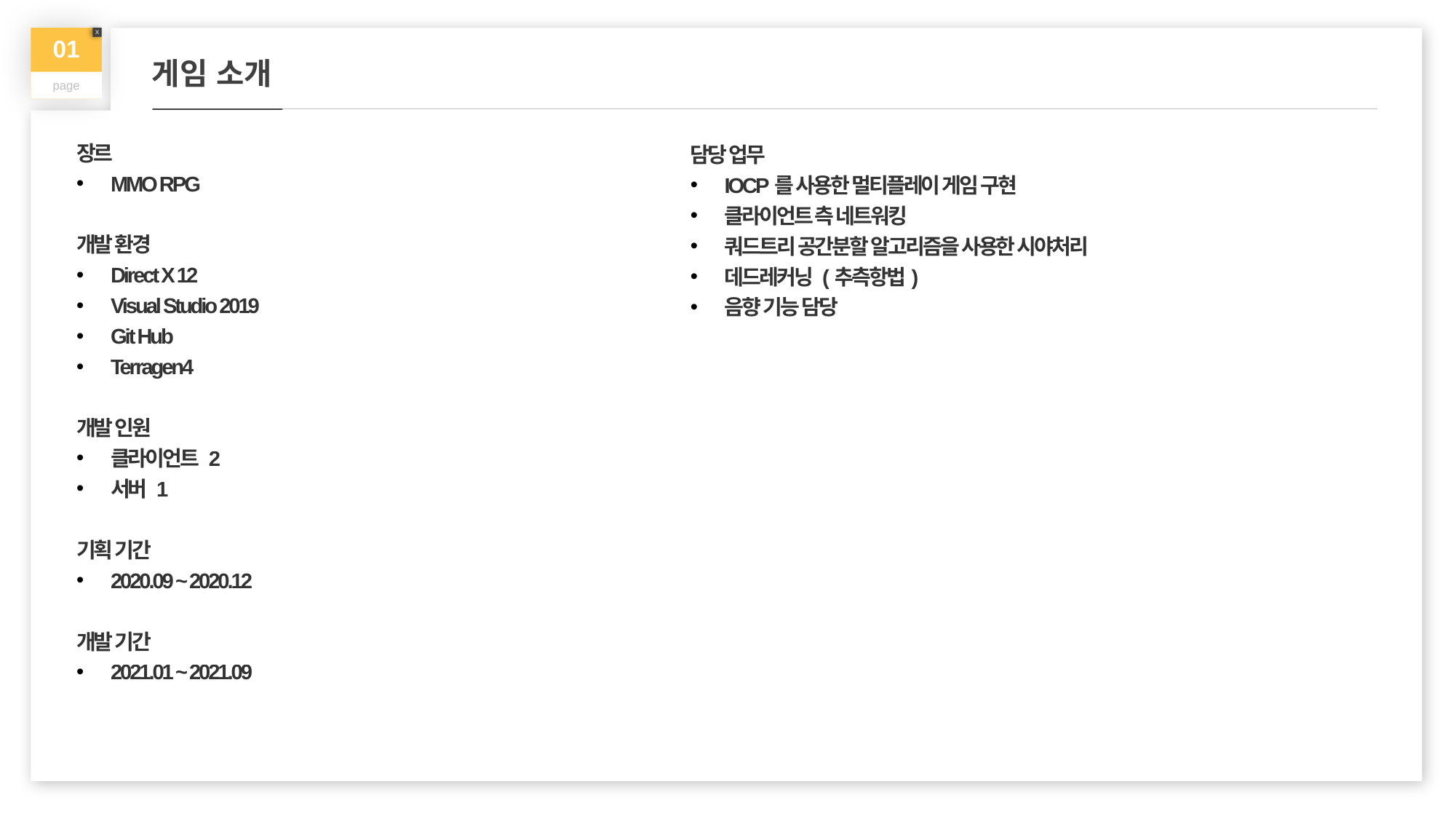

01
page
X
게임 소개
장르
MMO RPG

개발 환경
Direct X 12
Visual Studio 2019
Git Hub
Terragen4

개발 인원
클라이언트 2
서버 1

기획 기간
2020.09 ~ 2020.12

개발 기간
2021.01 ~ 2021.09

담당 업무
IOCP를 사용한 멀티플레이 게임 구현
클라이언트 측 네트워킹
쿼드트리 공간분할 알고리즘을 사용한 시야처리
데드레커닝 (추측항법)
음향 기능 담당